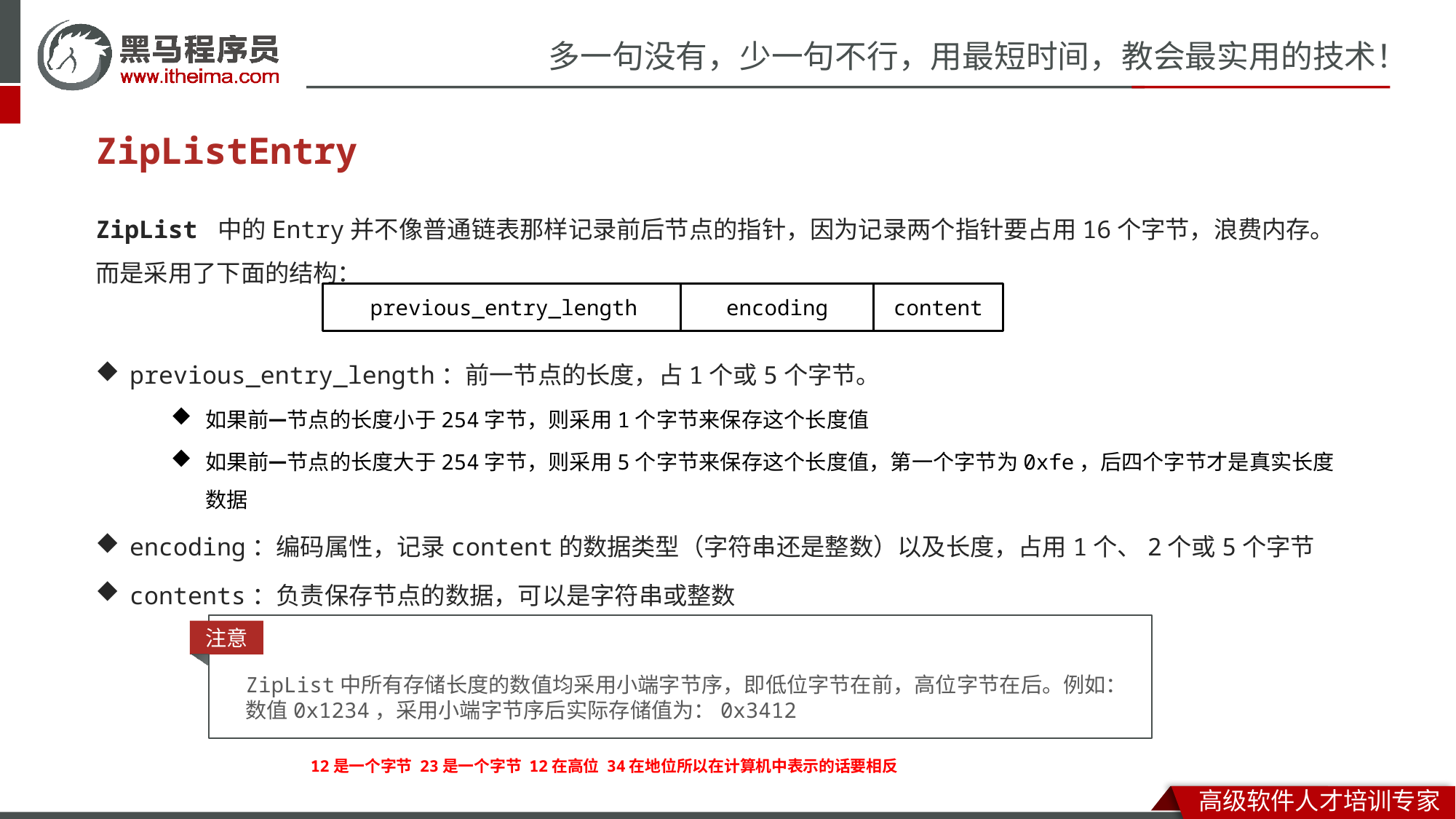

# ZipListEntry
ZipList 中的Entry并不像普通链表那样记录前后节点的指针，因为记录两个指针要占用16个字节，浪费内存。而是采用了下面的结构：

previous_entry_length
encoding
content
previous_entry_length：前一节点的长度，占1个或5个字节。
如果前一节点的长度小于254字节，则采用1个字节来保存这个长度值
如果前一节点的长度大于254字节，则采用5个字节来保存这个长度值，第一个字节为0xfe，后四个字节才是真实长度数据
encoding：编码属性，记录content的数据类型（字符串还是整数）以及长度，占用1个、2个或5个字节
contents：负责保存节点的数据，可以是字符串或整数

注意

ZipList中所有存储长度的数值均采用小端字节序，即低位字节在前，高位字节在后。例如：数值0x1234，采用小端字节序后实际存储值为：0x3412
12是一个字节 23是一个字节 12在高位 34在地位所以在计算机中表示的话要相反